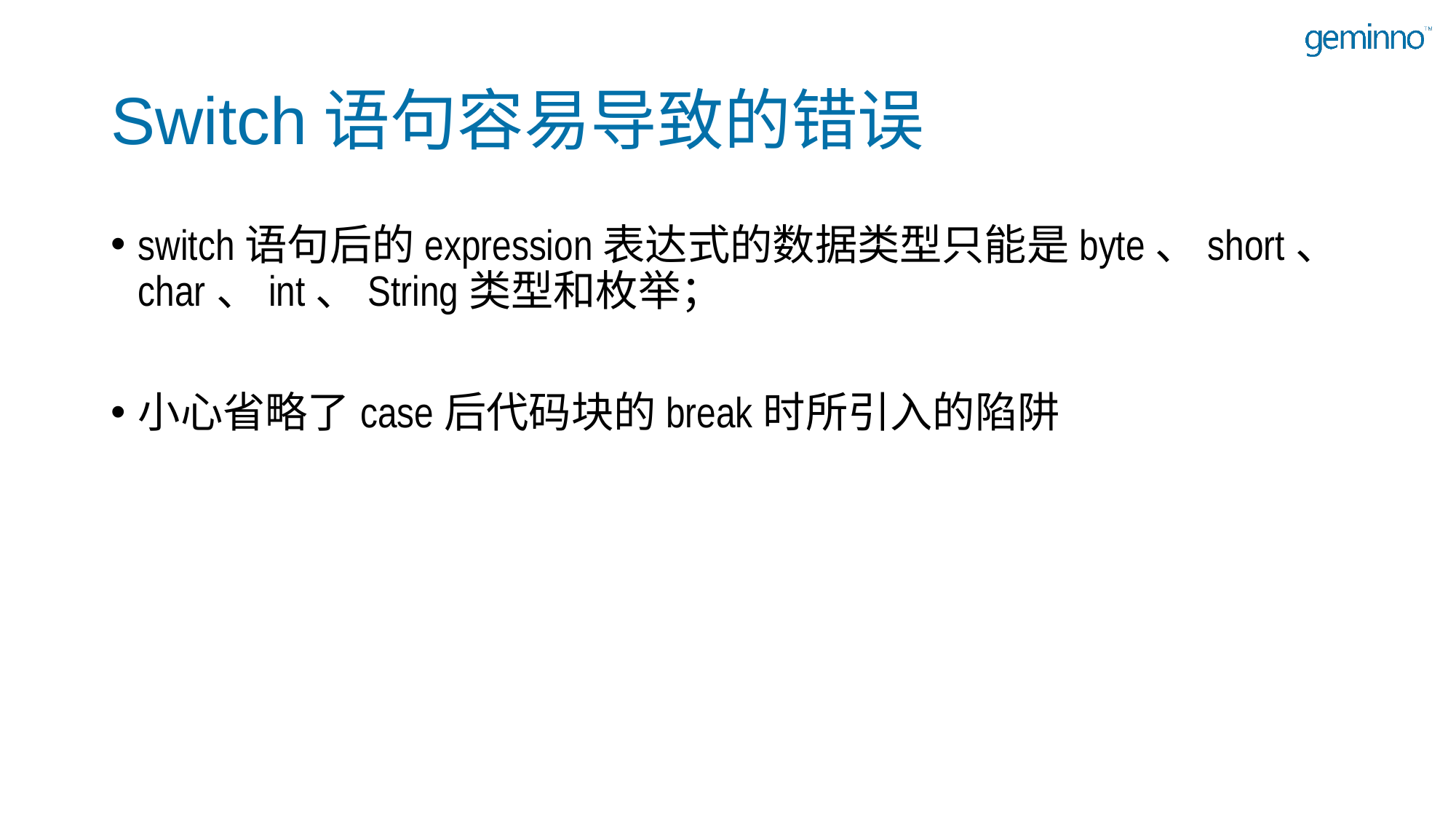

# Switch语句容易导致的错误
switch语句后的expression表达式的数据类型只能是byte、short、char、int、String类型和枚举；

小心省略了case后代码块的break时所引入的陷阱